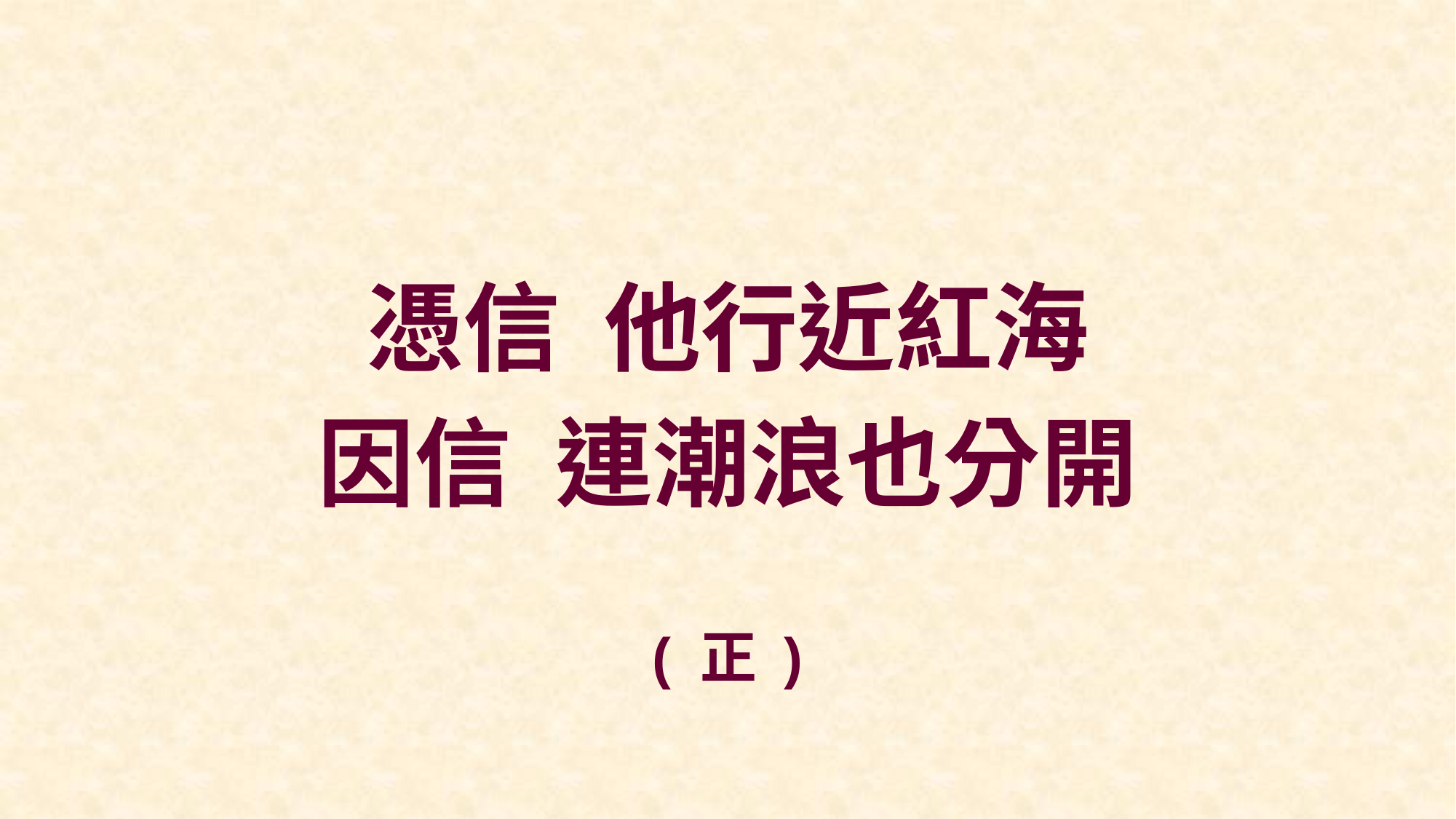

憑信  他行近紅海
因信  連潮浪也分開
( 正 )